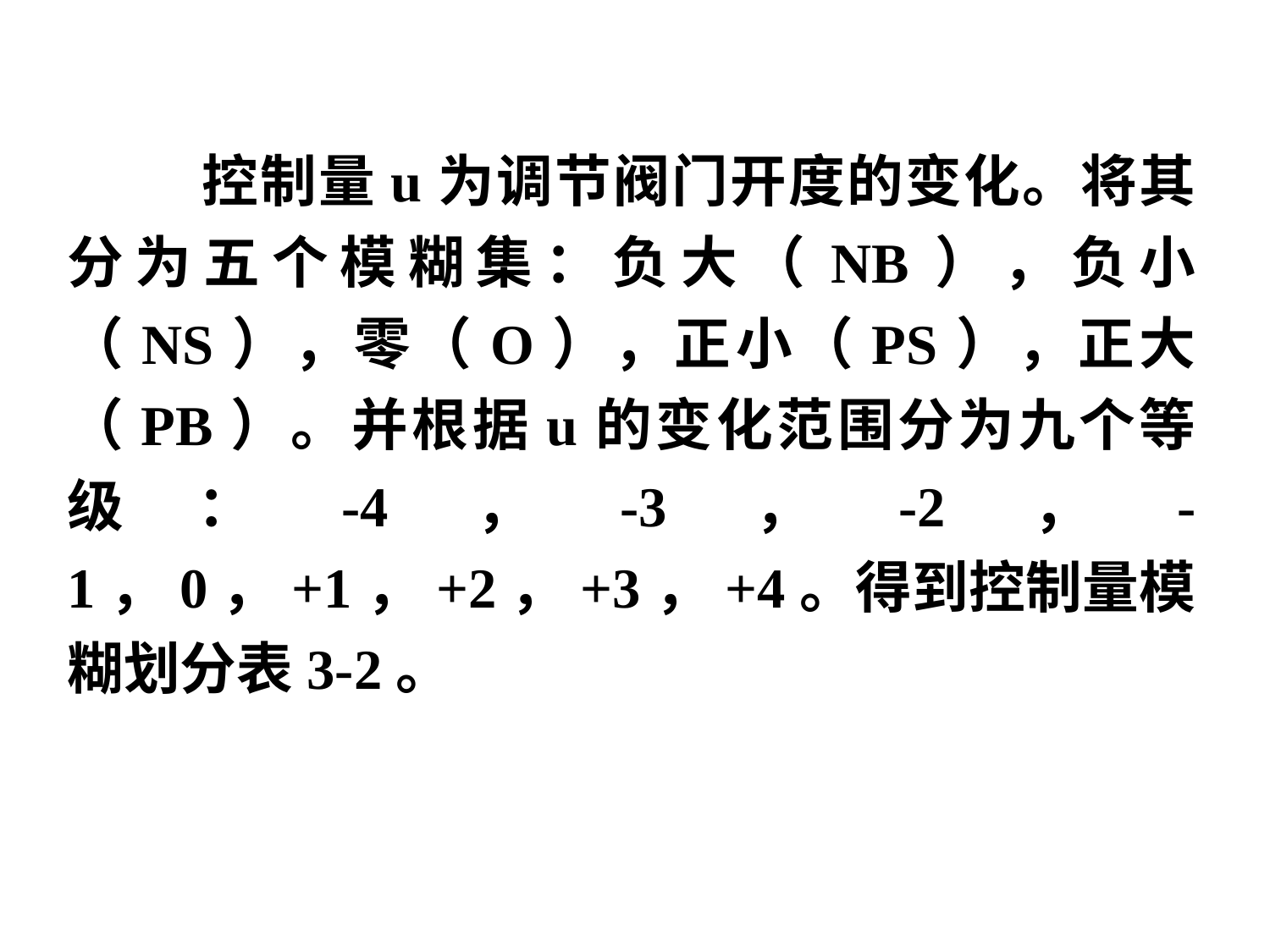

控制量u为调节阀门开度的变化。将其分为五个模糊集：负大（NB），负小（NS），零（O），正小（PS），正大（PB）。并根据u的变化范围分为九个等级：-4，-3，-2，-1，0，+1，+2，+3，+4。得到控制量模糊划分表3-2。